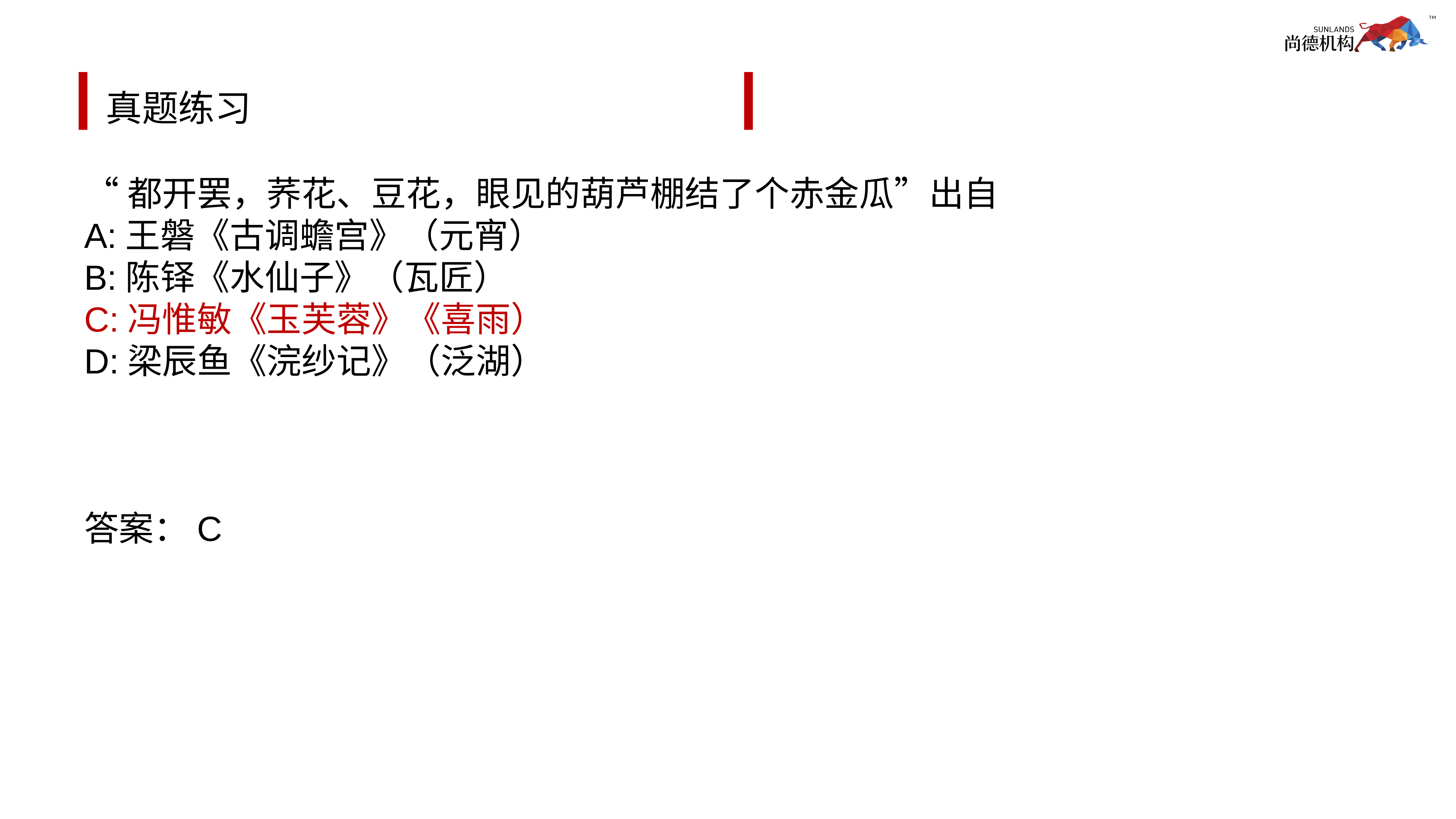

# 真题练习
“都开罢，荞花、豆花，眼见的葫芦棚结了个赤金瓜”出自
A:王磐《古调蟾宫》（元宵）
B:陈铎《水仙子》（瓦匠）
C:冯惟敏《玉芙蓉》《喜雨）
D:梁辰鱼《浣纱记》（泛湖）

答案：C